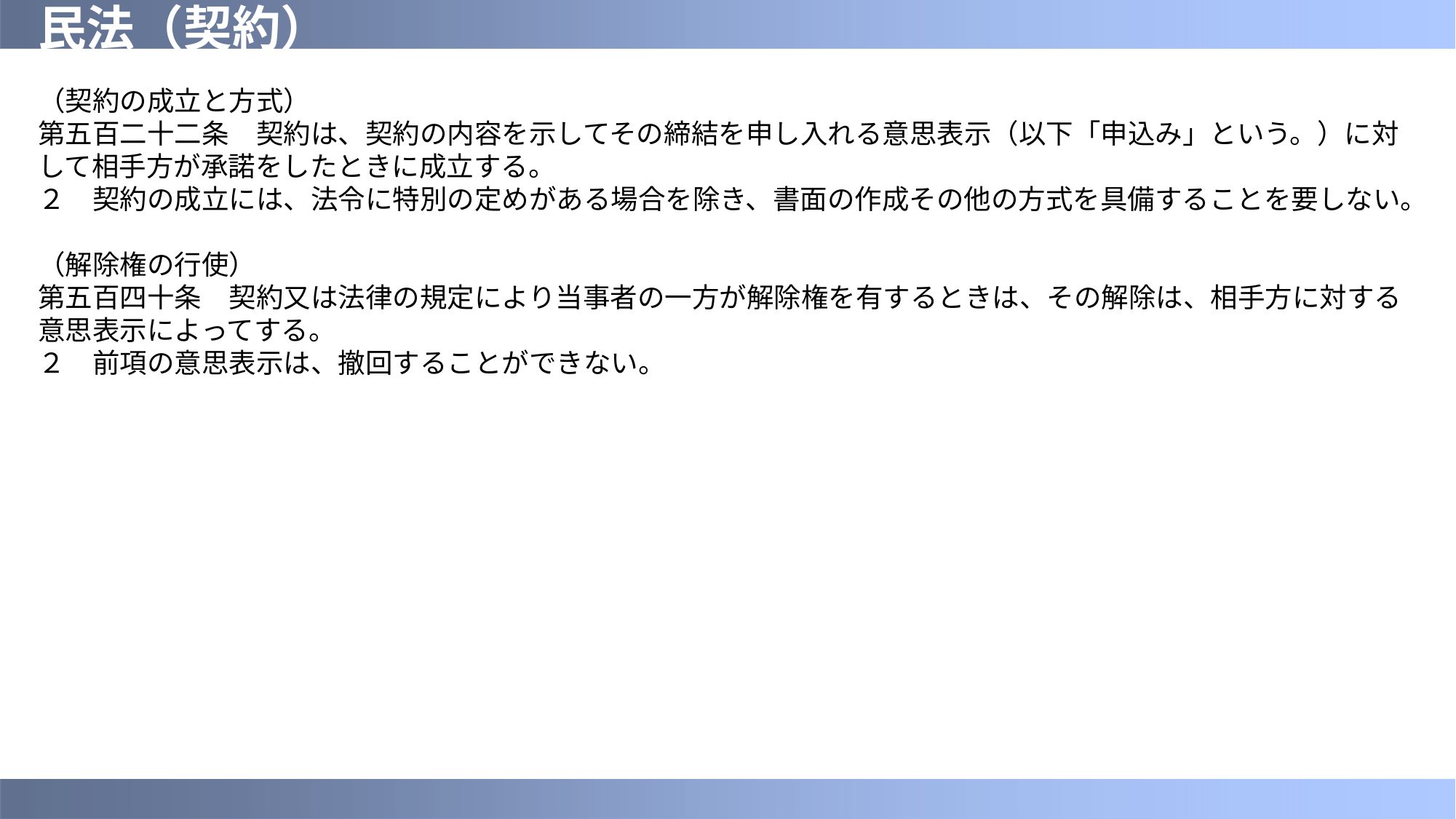

# 民法（契約）
（契約の成立と方式）
第五百二十二条　契約は、契約の内容を示してその締結を申し入れる意思表示（以下「申込み」という。）に対して相手方が承諾をしたときに成立する。
２　契約の成立には、法令に特別の定めがある場合を除き、書面の作成その他の方式を具備することを要しない。

（解除権の行使）
第五百四十条　契約又は法律の規定により当事者の一方が解除権を有するときは、その解除は、相手方に対する意思表示によってする。
２　前項の意思表示は、撤回することができない。